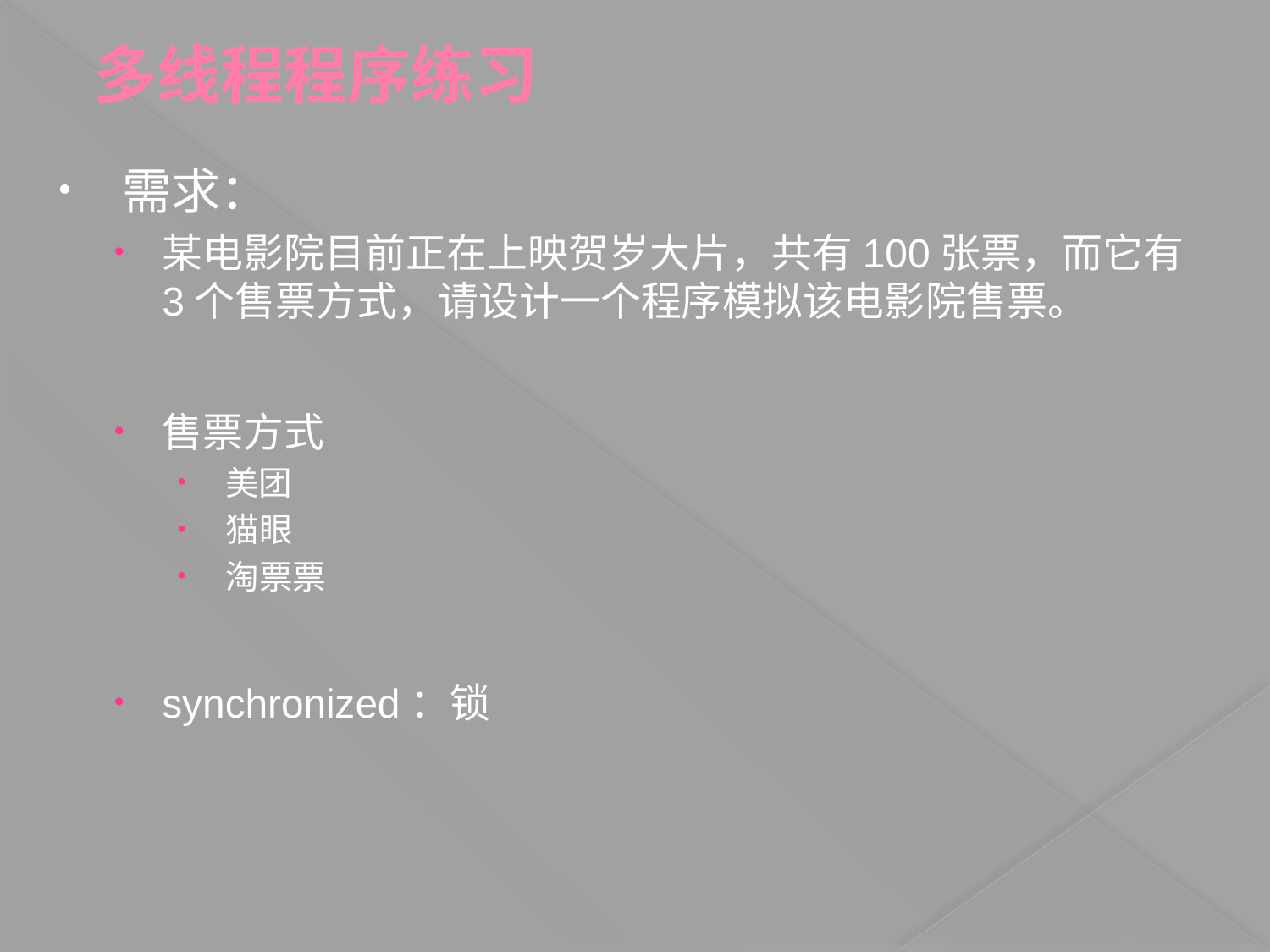

# 多线程程序练习
需求：
某电影院目前正在上映贺岁大片，共有100张票，而它有3个售票方式，请设计一个程序模拟该电影院售票。

售票方式
美团
猫眼
淘票票

synchronized：锁